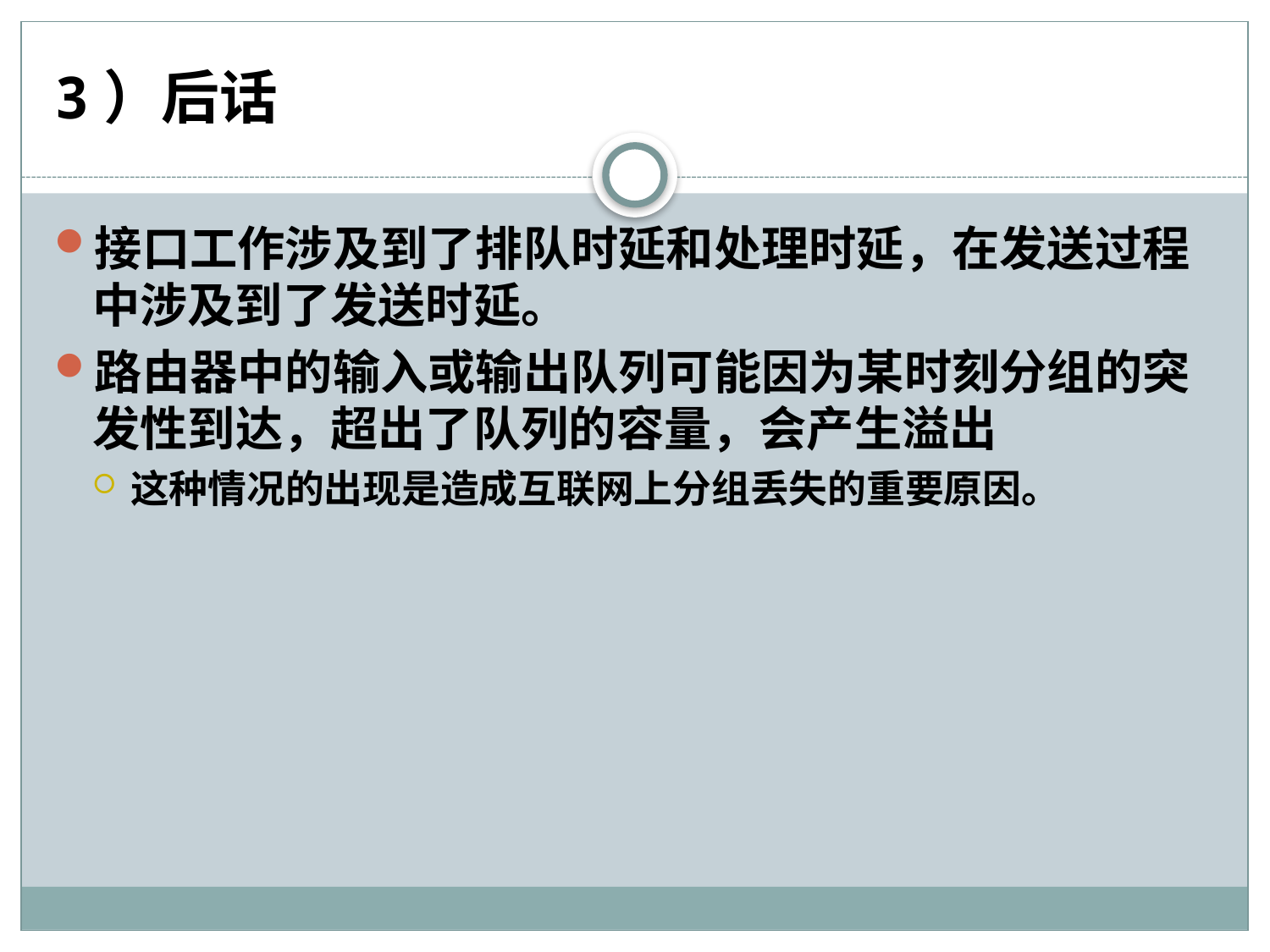

# 3）后话
接口工作涉及到了排队时延和处理时延，在发送过程中涉及到了发送时延。
路由器中的输入或输出队列可能因为某时刻分组的突发性到达，超出了队列的容量，会产生溢出
这种情况的出现是造成互联网上分组丢失的重要原因。